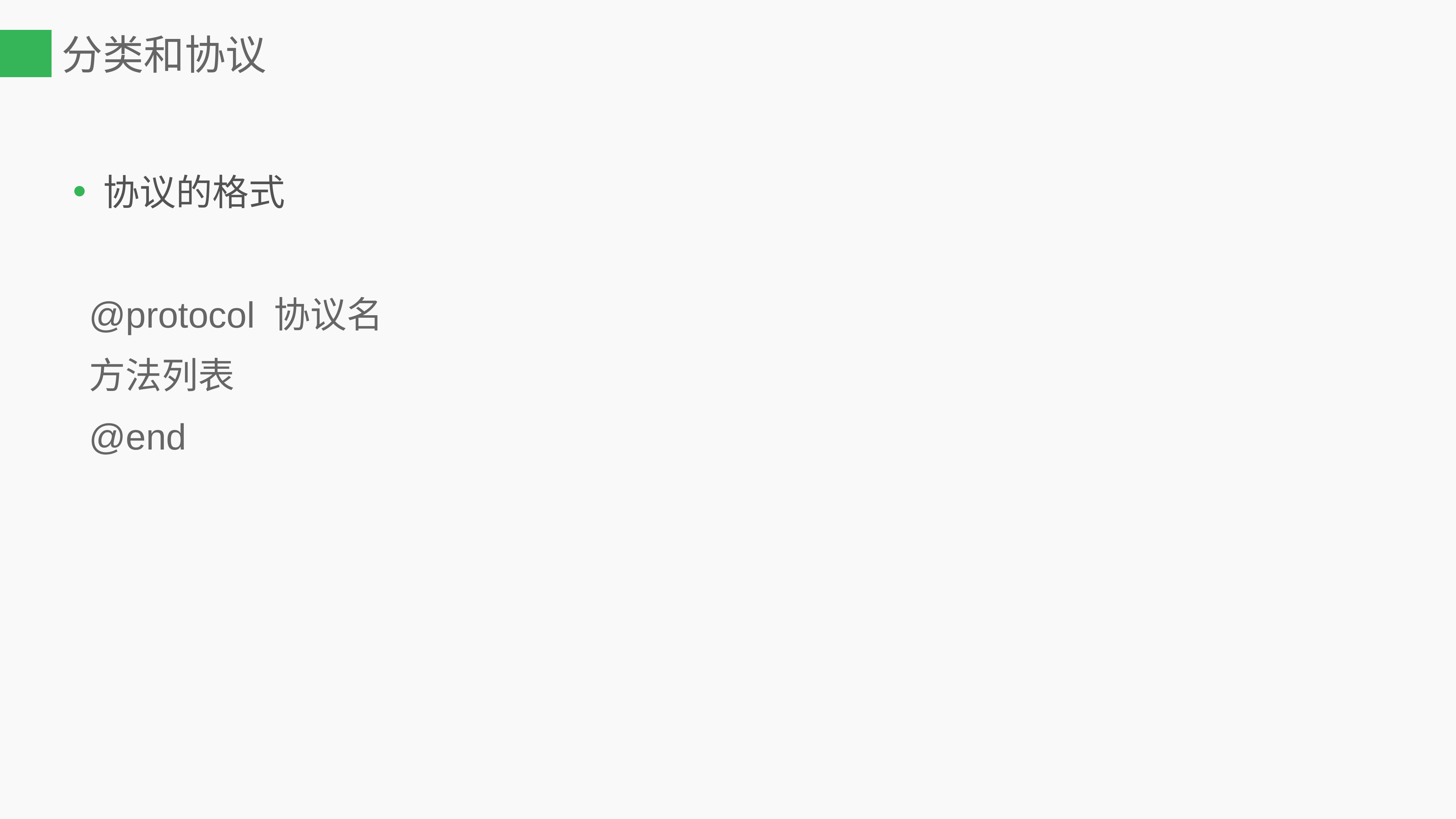

# 分类和协议
协议的格式

@protocol 协议名
方法列表
@end